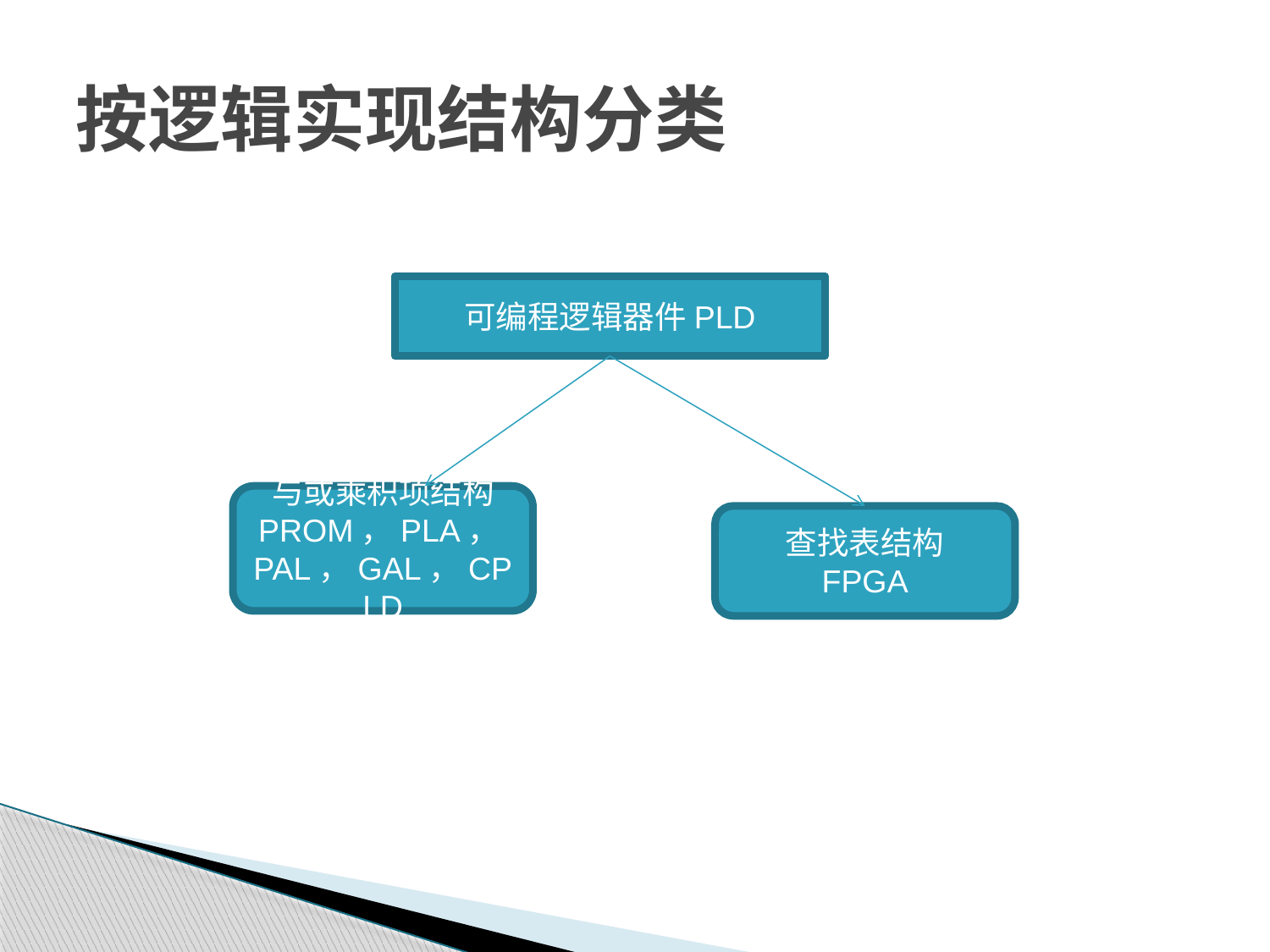

# 按逻辑实现结构分类
可编程逻辑器件PLD
与或乘积项结构
PROM，PLA，PAL，GAL，CPLD
查找表结构
FPGA